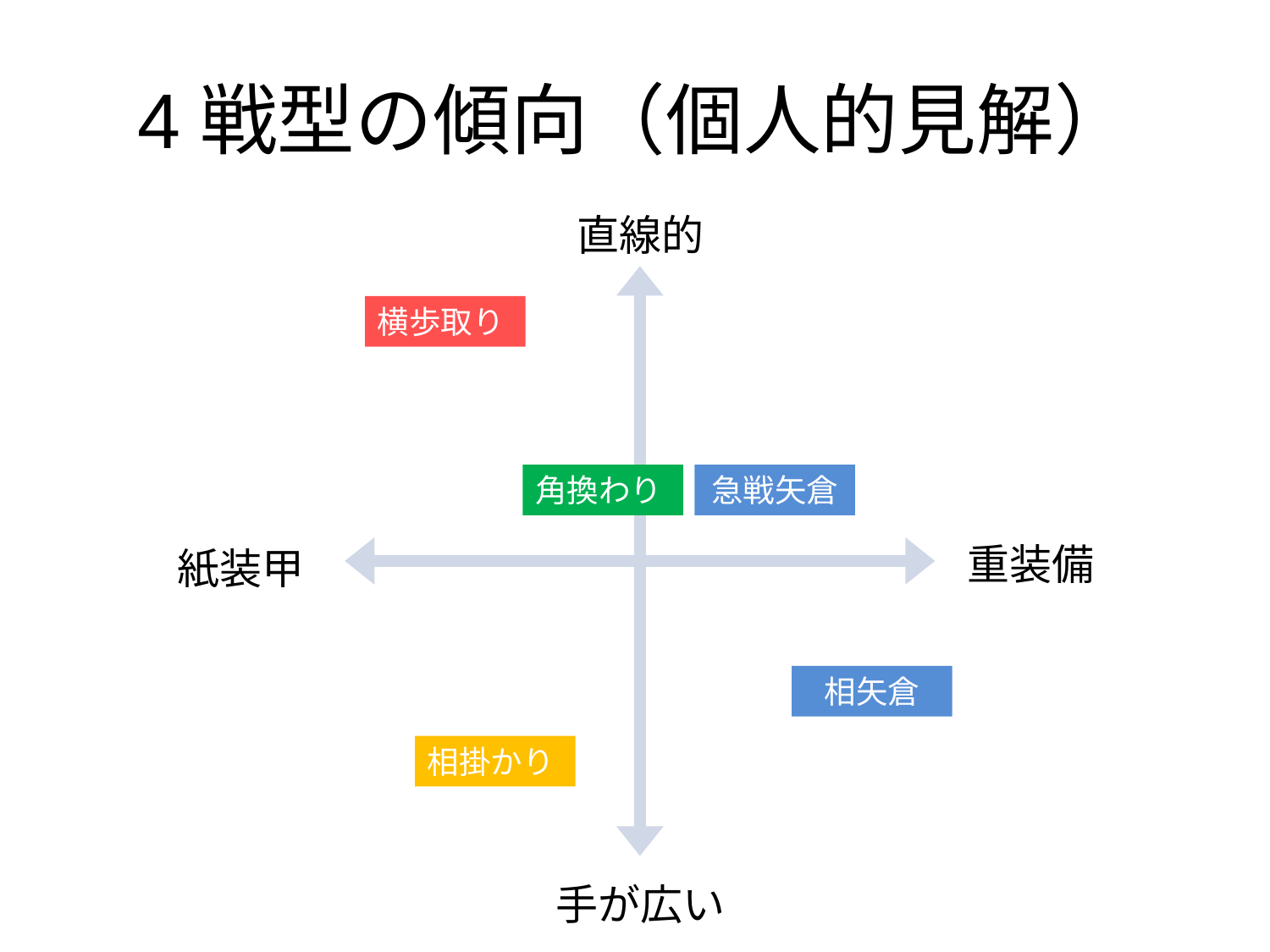

# 4戦型の傾向（個人的見解）
直線的

横歩取り
角換わり
急戦矢倉
重装備
紙装甲
相矢倉
相掛かり
手が広い